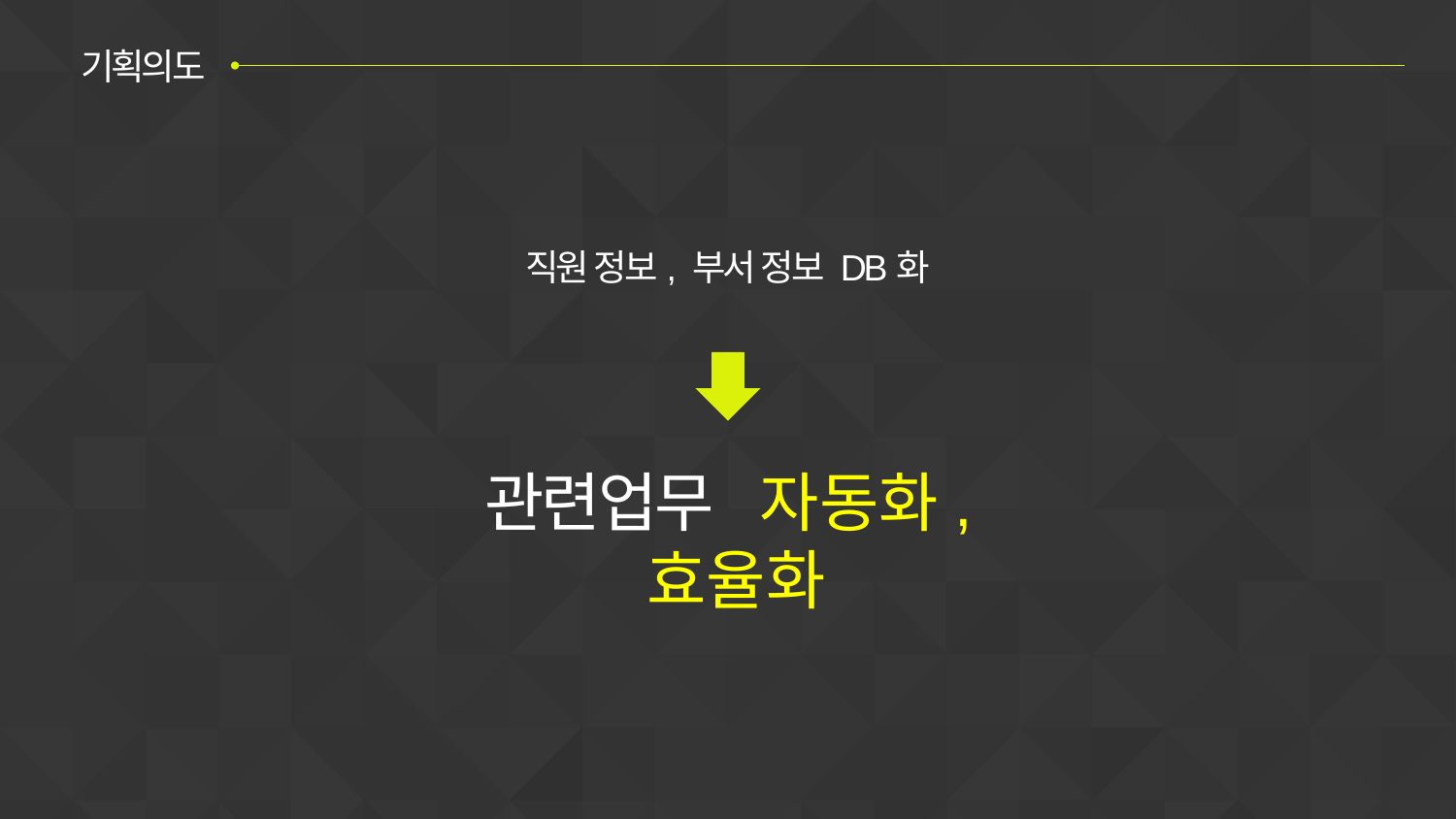

기획의도
직원 정보, 부서 정보 DB화

관련업무   자동화,효율화